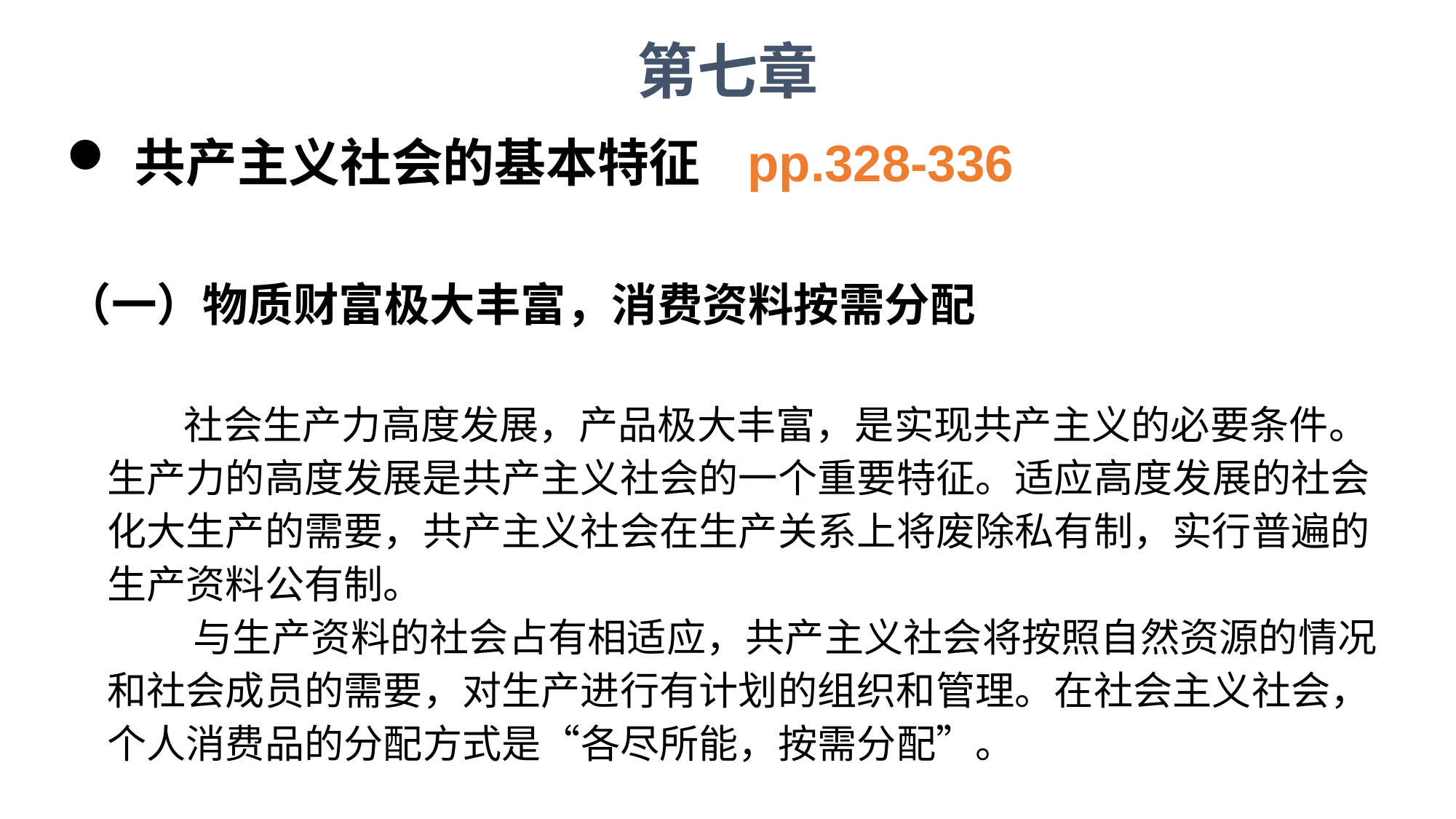

第七章
共产主义社会的基本特征   pp.328-336

（一）物质财富极大丰富，消费资料按需分配

   社会生产力高度发展，产品极大丰富，是实现共产主义的必要条件。生产力的高度发展是共产主义社会的一个重要特征。适应高度发展的社会化大生产的需要，共产主义社会在生产关系上将废除私有制，实行普遍的生产资料公有制。
    与生产资料的社会占有相适应，共产主义社会将按照自然资源的情况和社会成员的需要，对生产进行有计划的组织和管理。在社会主义社会，个人消费品的分配方式是“各尽所能，按需分配”。